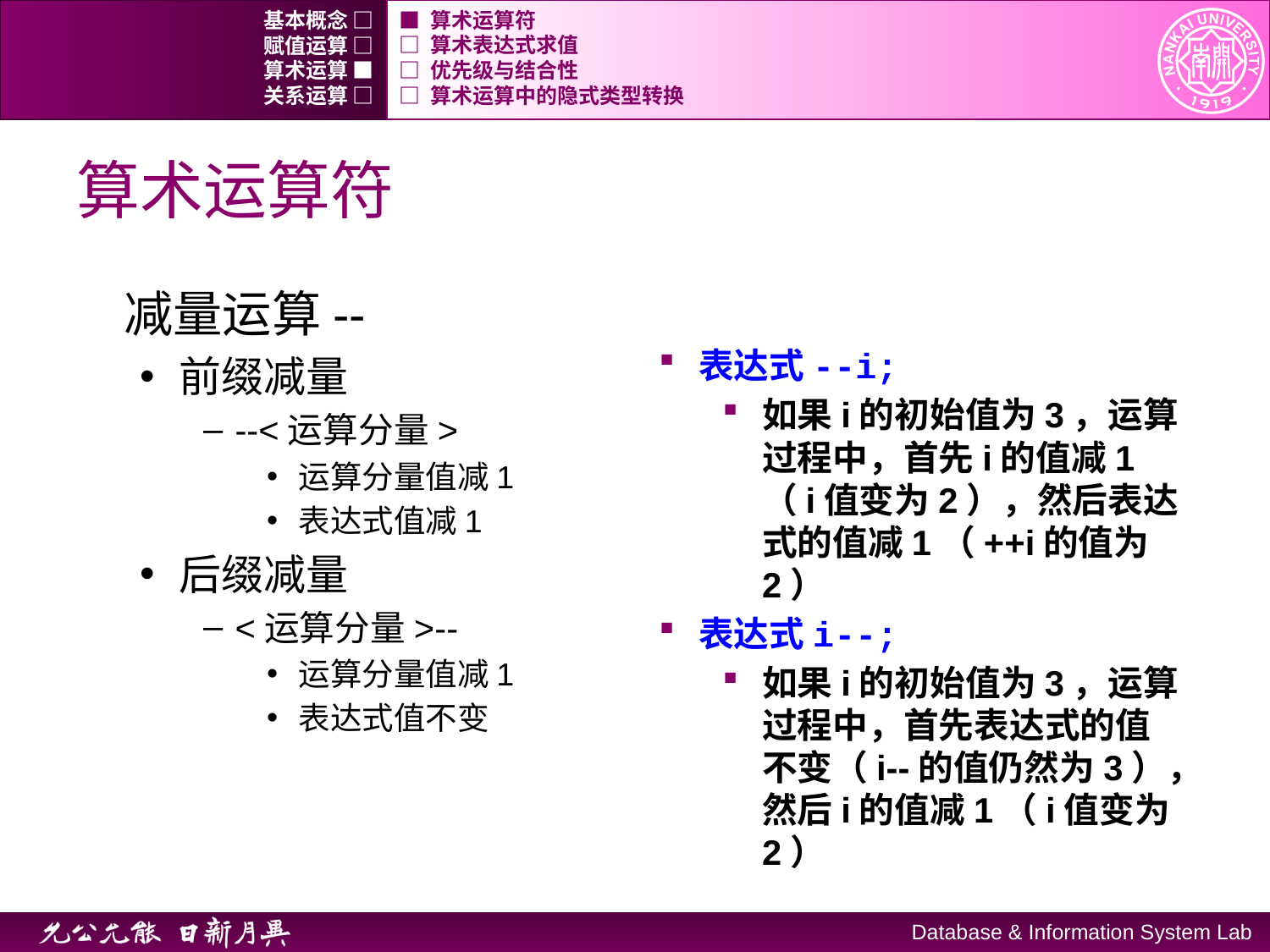

基本概念 □
■ 算术运算符
赋值运算 □
□ 算术表达式求值
算术运算 ■
□ 优先级与结合性
关系运算 □
□ 算术运算中的隐式类型转换
# 算术运算符
减量运算--
前缀减量
--<运算分量>
运算分量值减1
表达式值减1
后缀减量
<运算分量>--
运算分量值减1
表达式值不变
表达式--i;
如果i的初始值为3，运算过程中，首先i的值减1（i值变为2），然后表达式的值减1（++i的值为2）
表达式i--;
如果i的初始值为3，运算过程中，首先表达式的值不变（i--的值仍然为3），然后i的值减1（i值变为2）